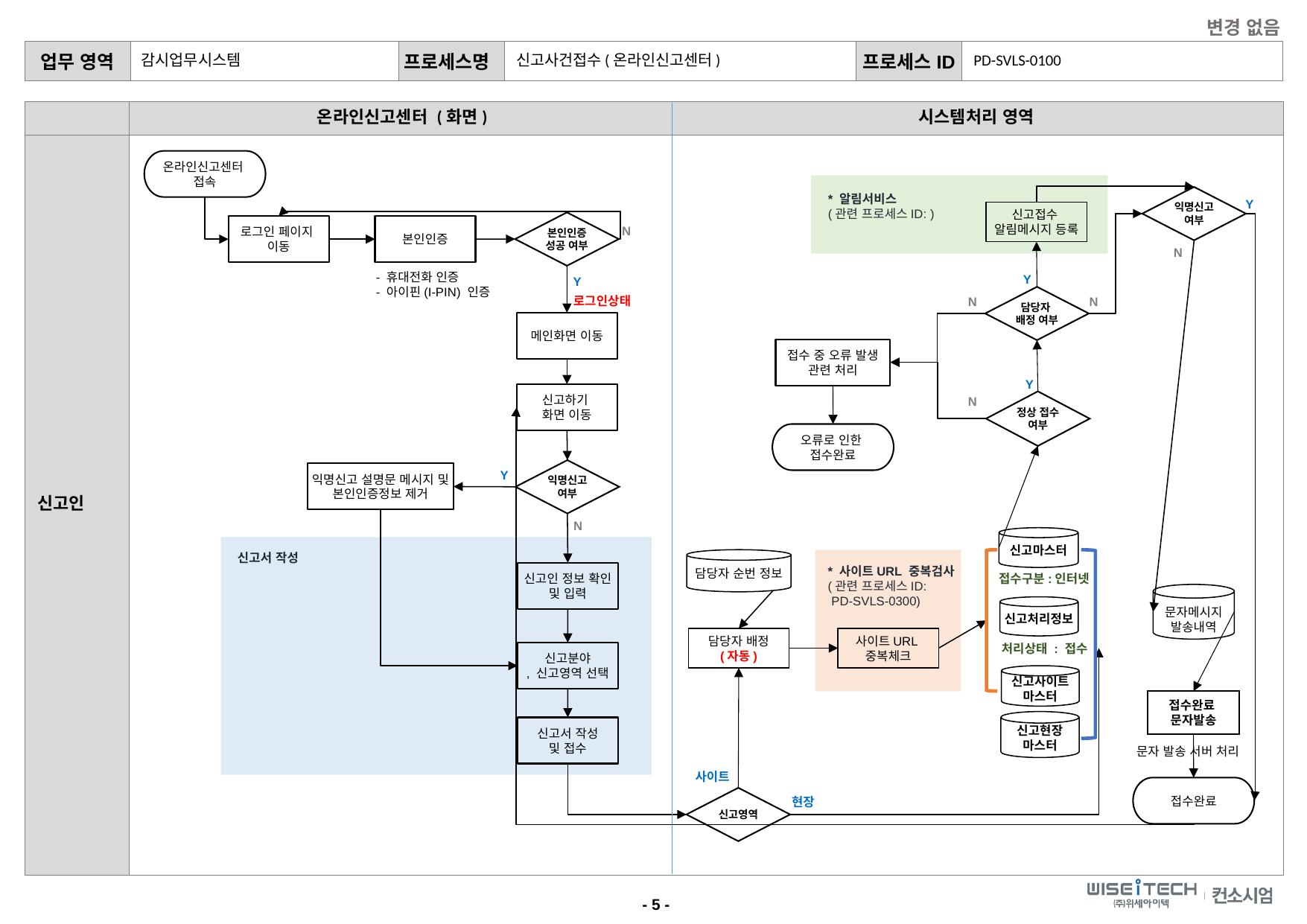

변경 없음
PD-SVLS-0100
신고사건접수(온라인신고센터)
감시업무시스템
온라인신고센터 (화면)
시스템처리 영역
신고인
온라인신고센터
접속

* 알림서비스
(관련 프로세스ID: )

익명신고
여부
Y
N
신고접수
알림메시지 등록
본인인증 성공 여부
N
Y
로그인 페이지
이동
본인인증
- 휴대전화 인증
- 아이핀(I-PIN) 인증
Y
담당자
배정 여부
N
로그인상태
N
메인화면 이동
접수 중 오류 발생 관련 처리
Y
정상 접수
여부
신고하기
화면 이동
N
오류로 인한
접수완료
익명신고
여부
Y
N
익명신고 설명문 메시지 및 본인인증정보 제거
신고마스터
접수구분:인터넷
신고처리정보
처리상태 : 접수
신고사이트
마스터
신고현장
마스터

신고서 작성
담당자 순번 정보

* 사이트URL 중복검사
(관련 프로세스ID:
 PD-SVLS-0300)
신고인 정보 확인 및 입력
문자메시지
발송내역
담당자 배정
(자동)
사이트URL
중복체크
신고분야
, 신고영역 선택
사이트
신고영역
현장
접수완료
문자발송
신고서 작성
및 접수
문자 발송 서버 처리
접수완료